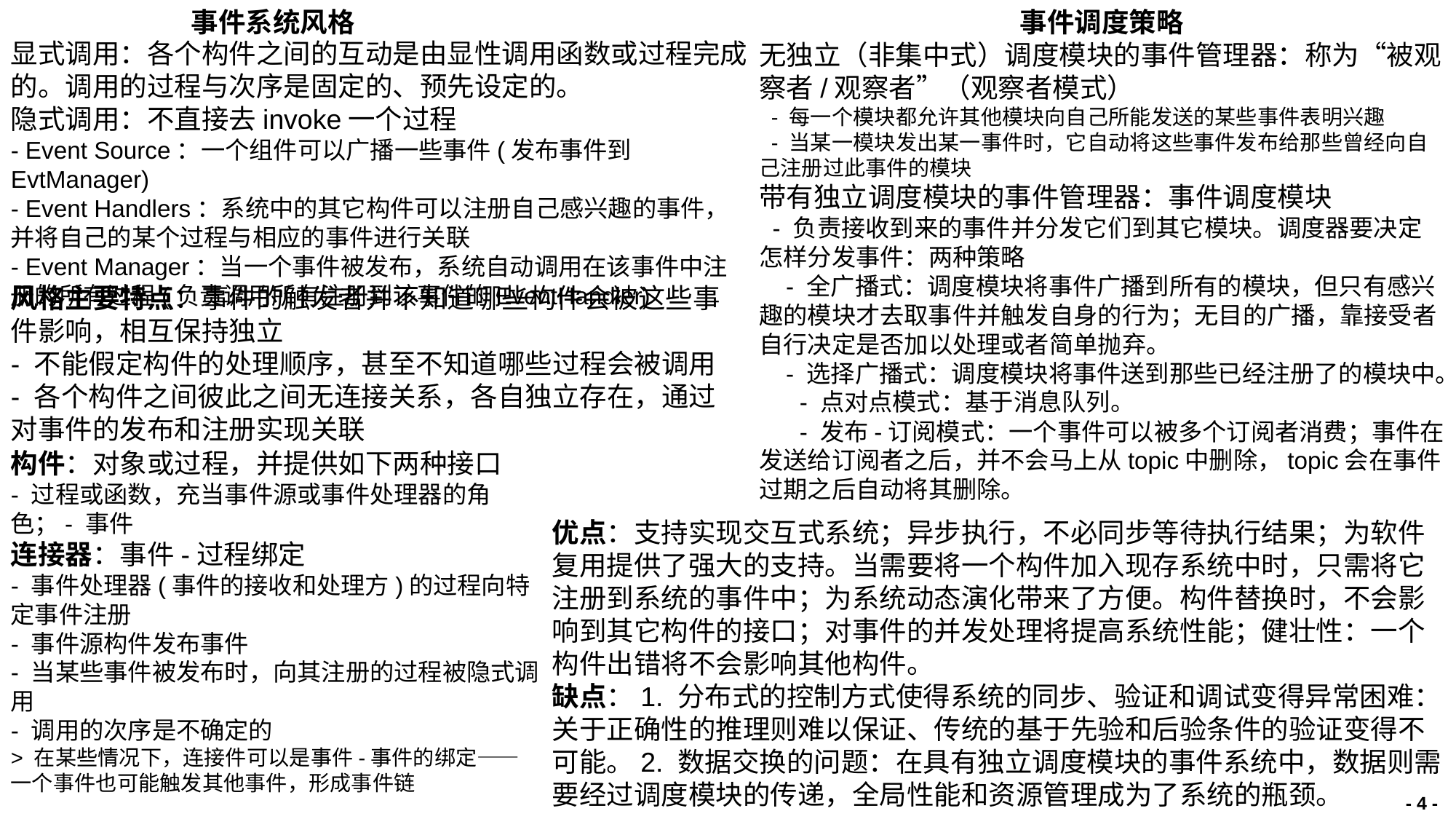

事件系统风格
事件调度策略
⽆独⽴（⾮集中式）调度模块的事件管理器：称为“被观察者/观察者”（观察者模式）
  - 每⼀个模块都允许其他模块向⾃⼰所能发送的某些事件表明兴趣
  - 当某⼀模块发出某⼀事件时，它⾃动将这些事件发布给那些曾经向⾃⼰注册过此事件的模块
带有独⽴调度模块的事件管理器：事件调度模块
  - 负责接收到来的事件并分发它们到其它模块。调度器要决定怎样分发事件：两种策略
    - 全⼴播式：调度模块将事件广播到所有的模块，但只有感兴趣的模块才去取事件并触发自身的行为；⽆⽬的⼴播，靠接受者⾃⾏决定是否加以处理或者简单抛弃。
    - 选择⼴播式：调度模块将事件送到那些已经注册了的模块中。
      - 点对点模式：基于消息队列。
      - 发布-订阅模式：一个事件可以被多个订阅者消费；事件在发送给订阅者之后，并不会马上从topic中删除，topic会在事件过期之后自动将其删除。
显式调用：各个构件之间的互动是由显性调⽤函数或过程完成的。调⽤的过程与次序是固定的、预先设定的。
隐式调用：不直接去invoke一个过程
- Event Source：一个组件可以广播一些事件(发布事件到EvtManager)
- Event Handlers：系统中的其它构件可以注册自己感兴趣的事件，并将自己的某个过程与相应的事件进行关联
- Event Manager：当一个事件被发布，系统自动调用在该事件中注册的所有过程(负责调用所有注册到该事件的EventHandler)
风格主要特点：事件的触发者并不知道哪些构件会被这些事件影响，相互保持独⽴
- 不能假定构件的处理顺序，甚⾄不知道哪些过程会被调⽤
- 各个构件之间彼此之间⽆连接关系，各⾃独⽴存在，通过对事件的发布和注册实现关联
构件：对象或过程，并提供如下两种接⼝
- 过程或函数，充当事件源或事件处理器的⻆⾊；- 事件
连接器：事件-过程绑定
- 事件处理器(事件的接收和处理⽅)的过程向特定事件注册
- 事件源构件发布事件
- 当某些事件被发布时，向其注册的过程被隐式调⽤
- 调⽤的次序是不确定的
> 在某些情况下，连接件可以是事件-事件的绑定——⼀个事件也可能触发其他事件，形成事件链
优点：支持实现交互式系统；异步执⾏，不必同步等待执行结果；为软件复⽤提供了强大的支持。当需要将一个构件加入现存系统中时，只需将它注册到系统的事件中；为系统动态演化带来了方便。构件替换时，不会影响到其它构件的接口；对事件的并发处理将提高系统性能；健壮性：一个构件出错将不会影响其他构件。
缺点：1. 分布式的控制方式使得系统的同步、验证和调试变得异常困难：关于正确性的推理则难以保证、传统的基于先验和后验条件的验证变得不可能。2. 数据交换的问题：在具有独立调度模块的事件系统中，数据则需要经过调度模块的传递，全局性能和资源管理成为了系统的瓶颈。